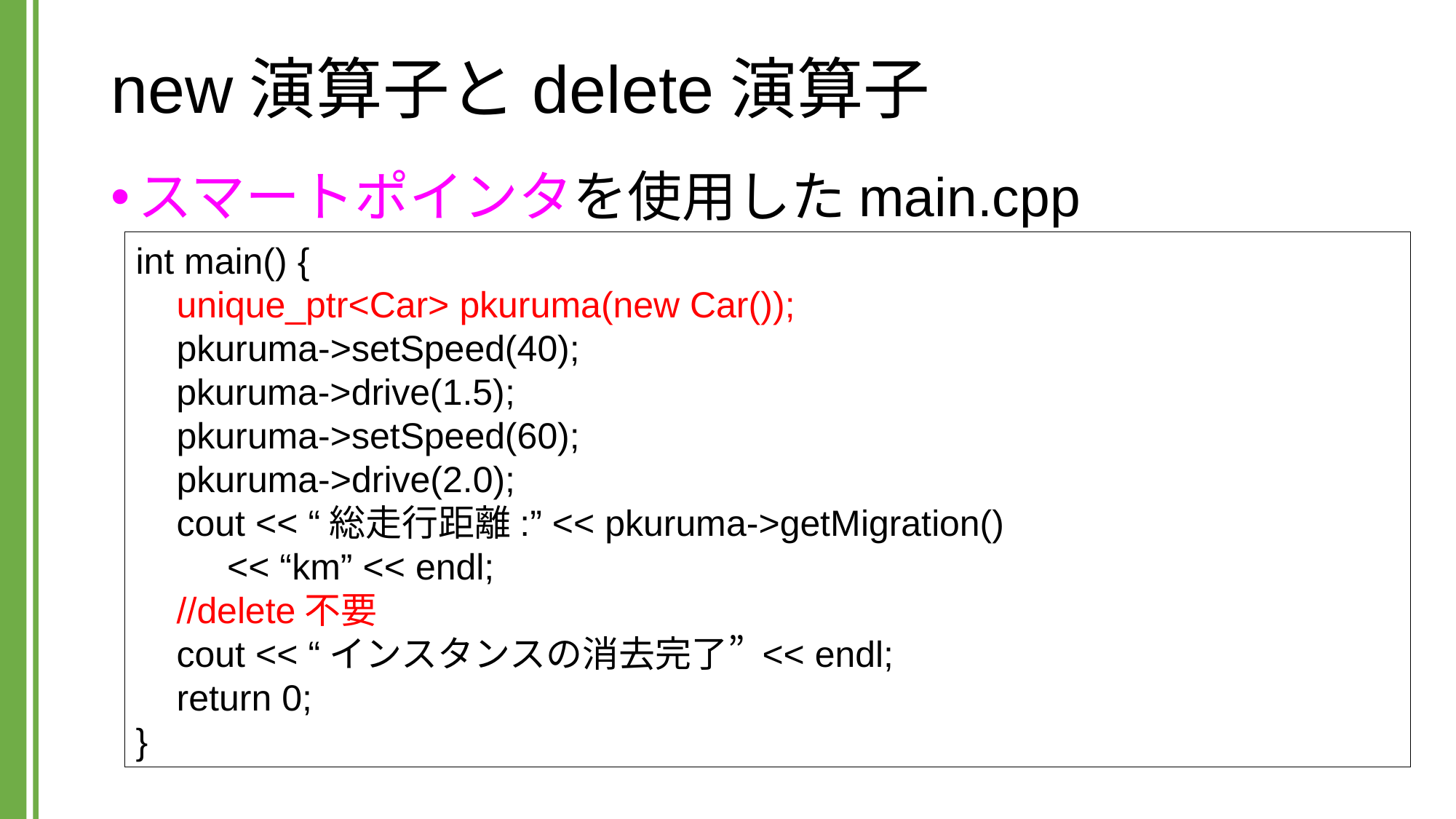

# new演算子とdelete演算子
スマートポインタを使用したmain.cpp

int main() {
    unique_ptr<Car> pkuruma(new Car());
    pkuruma->setSpeed(40);
    pkuruma->drive(1.5);
    pkuruma->setSpeed(60);
    pkuruma->drive(2.0);
    cout << “総走行距離:” << pkuruma->getMigration()
         << “km” << endl;
    //delete不要
    cout << “インスタンスの消去完了” << endl;
    return 0;
}